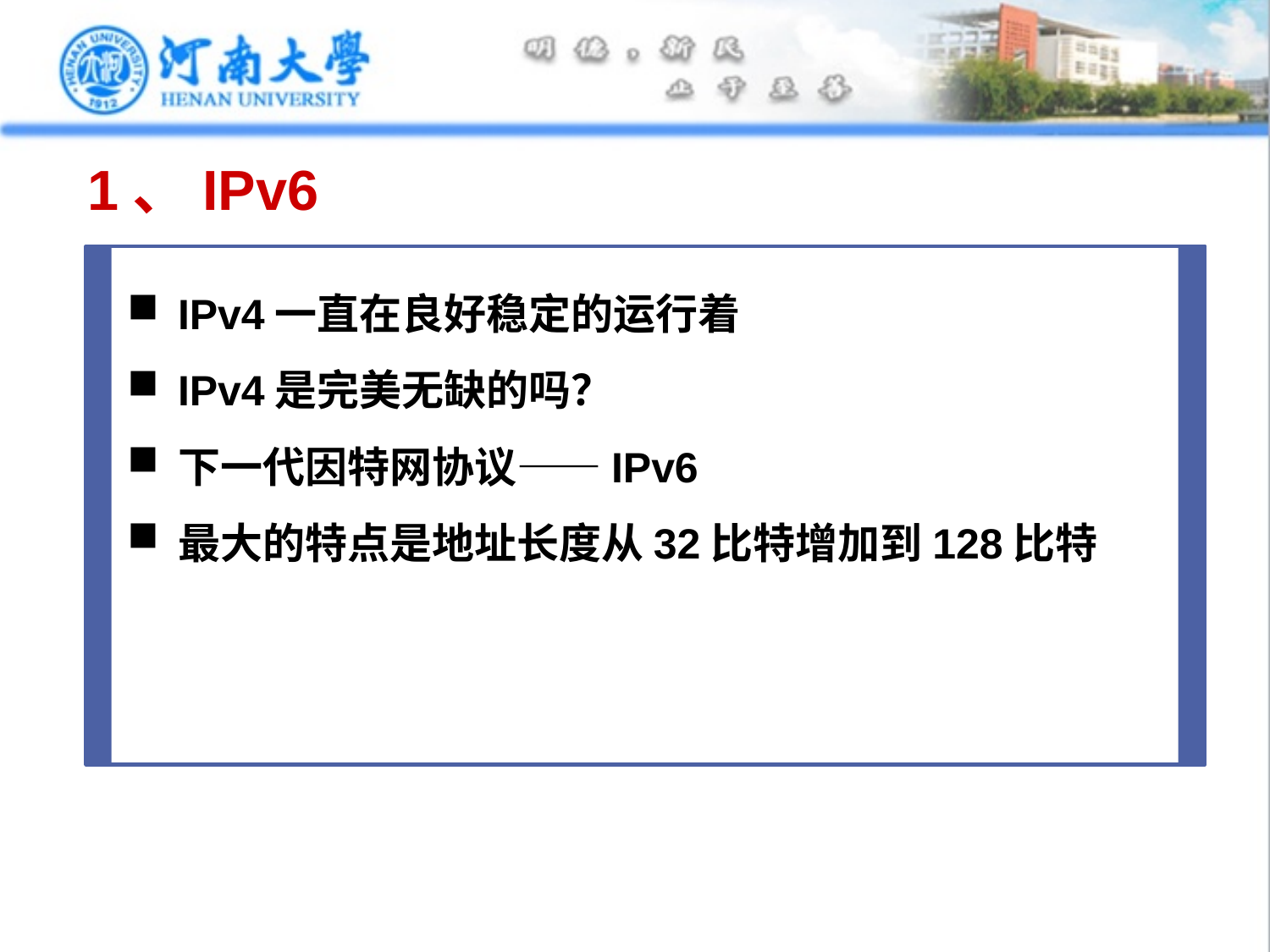

1、IPv6

IPv4一直在良好稳定的运行着
IPv4是完美无缺的吗？
下一代因特网协议——IPv6
最大的特点是地址长度从32比特增加到128比特